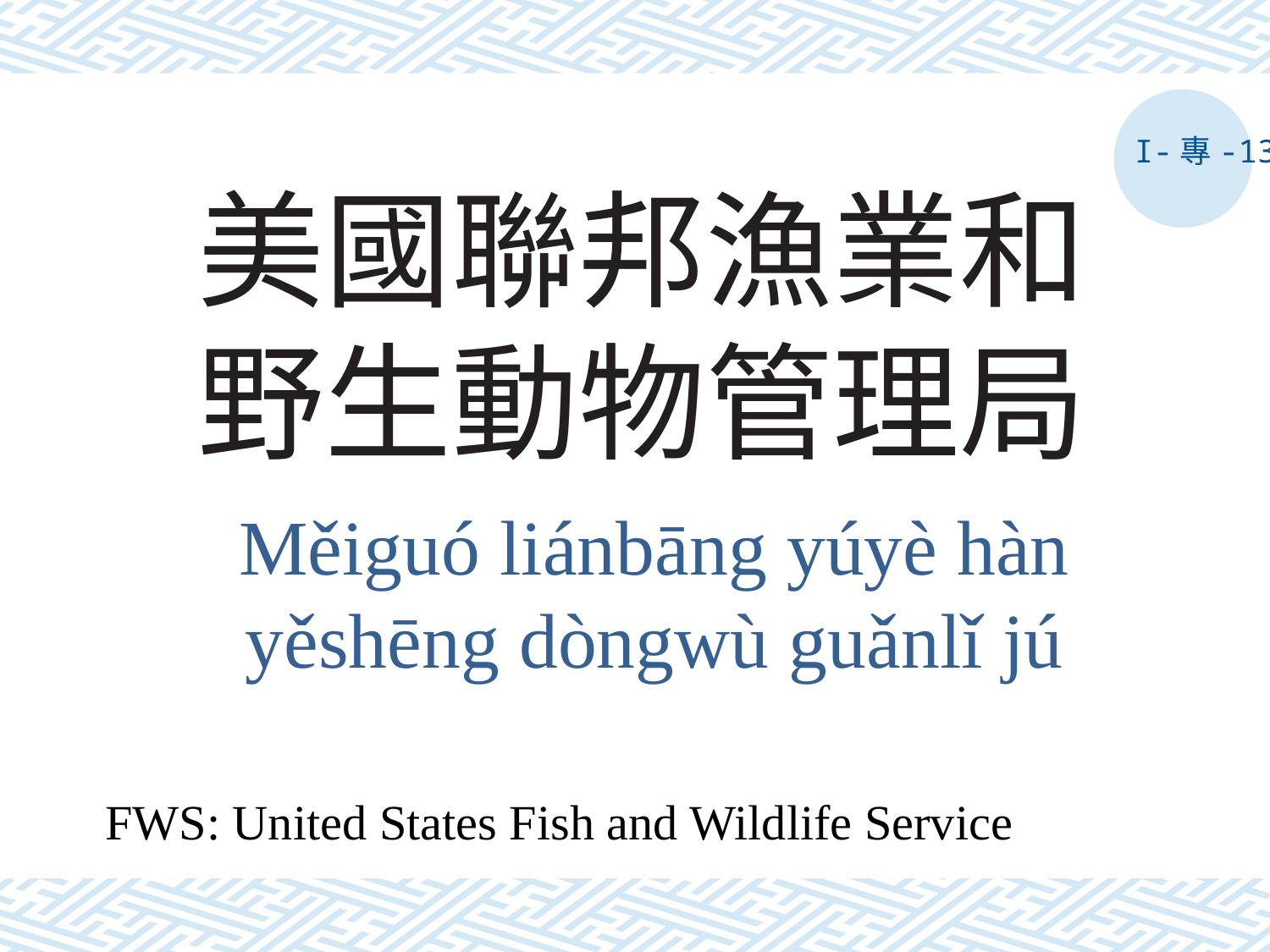

I-專-13

# 美國聯邦漁業和野生動物管理局
Měiguó liánbāng yúyè hàn yěshēng dòngwù guǎnlǐ jú
FWS: United States Fish and Wildlife Service